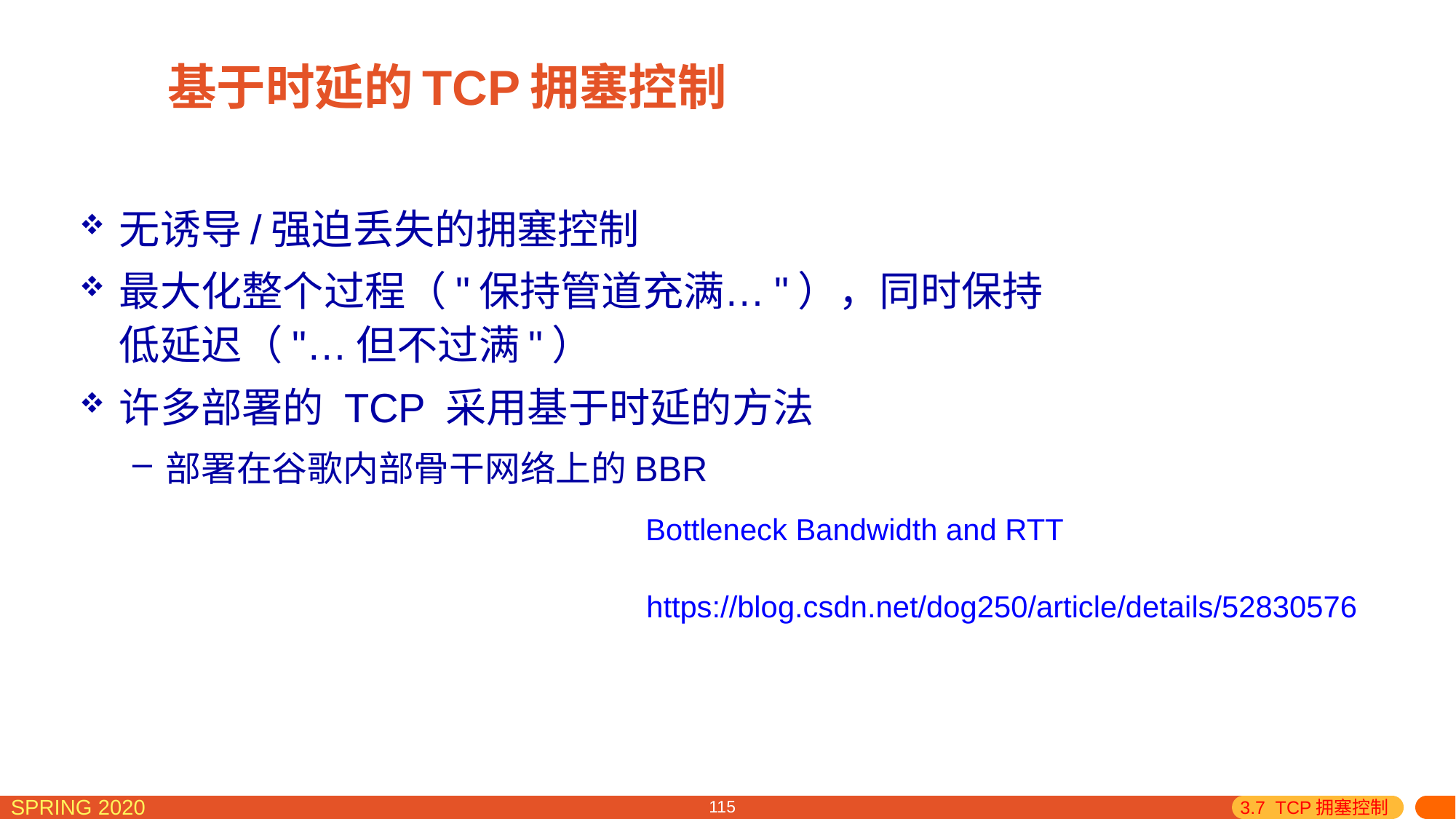

# 基于时延的TCP拥塞控制
无诱导/强迫丢失的拥塞控制
最大化整个过程（"保持管道充满…"），同时保持低延迟（"…但不过满"）
许多部署的 TCP 采用基于时延的方法
部署在谷歌内部骨干网络上的BBR
Bottleneck Bandwidth and RTT
https://blog.csdn.net/dog250/article/details/52830576
3.7  TCP拥塞控制